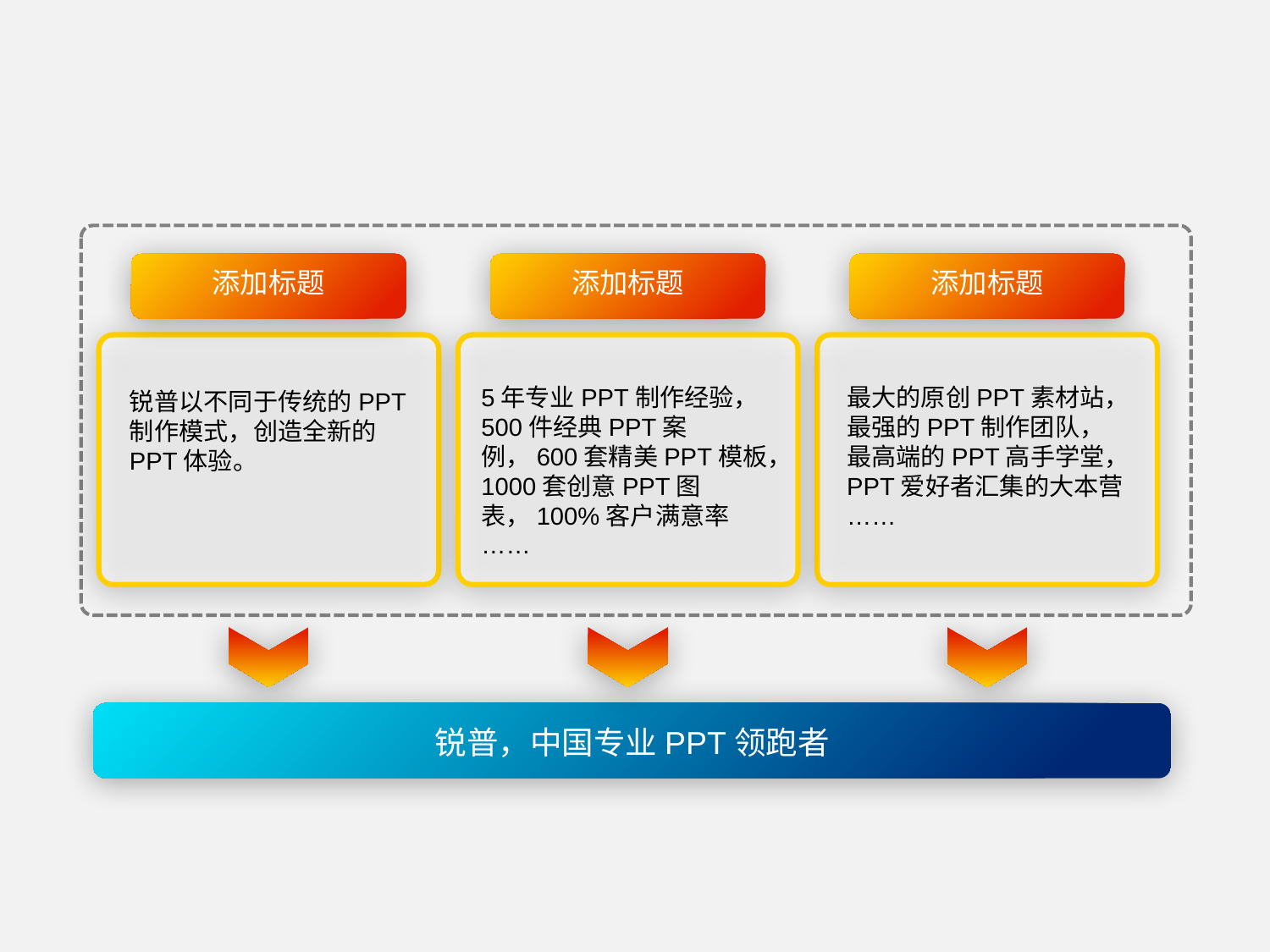

添加标题
添加标题
添加标题

5年专业PPT制作经验，500件经典PPT案例，600套精美PPT模板，1000套创意PPT图表，100%客户满意率
……
最大的原创PPT素材站，最强的PPT制作团队，最高端的PPT高手学堂，PPT爱好者汇集的大本营
……
锐普以不同于传统的PPT制作模式，创造全新的PPT体验。

锐普，中国专业PPT领跑者